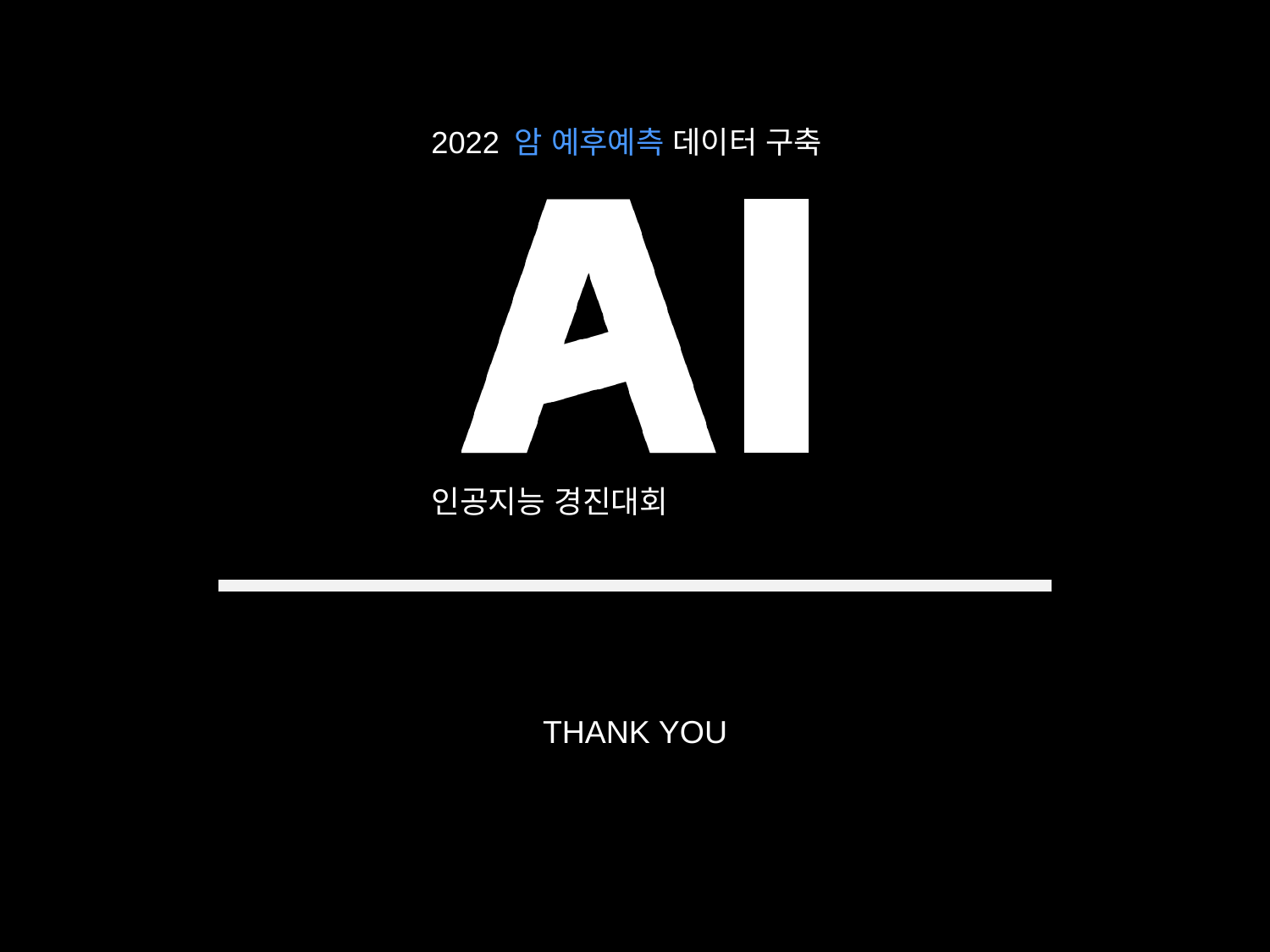

2022 암 예후예측 데이터 구축
인공지능 경진대회